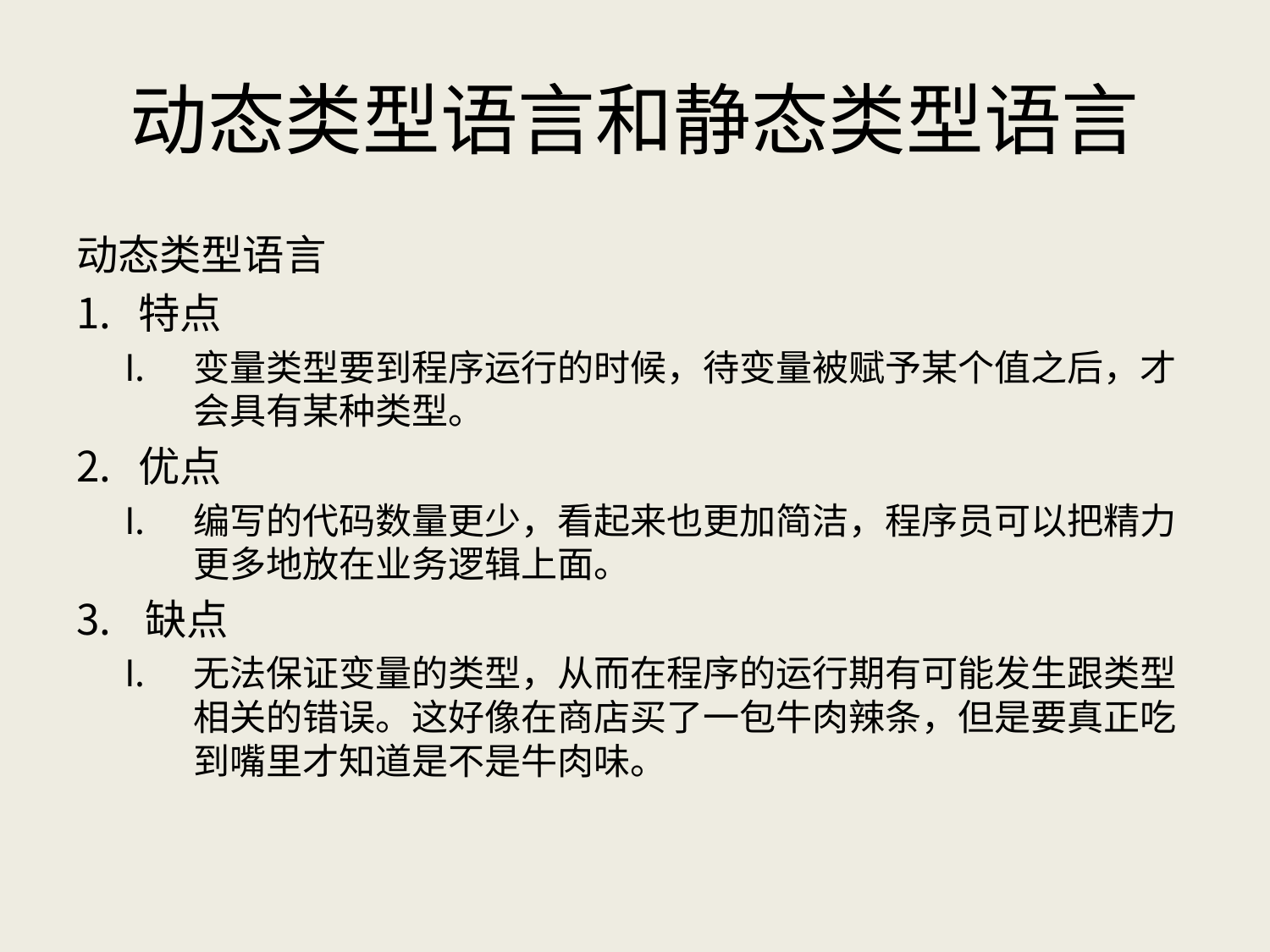

# 动态类型语言和静态类型语言
动态类型语言
特点
变量类型要到程序运行的时候，待变量被赋予某个值之后，才会具有某种类型。
优点
编写的代码数量更少，看起来也更加简洁，程序员可以把精力更多地放在业务逻辑上面。
缺点
无法保证变量的类型，从而在程序的运行期有可能发生跟类型相关的错误。这好像在商店买了一包牛肉辣条，但是要真正吃到嘴里才知道是不是牛肉味。